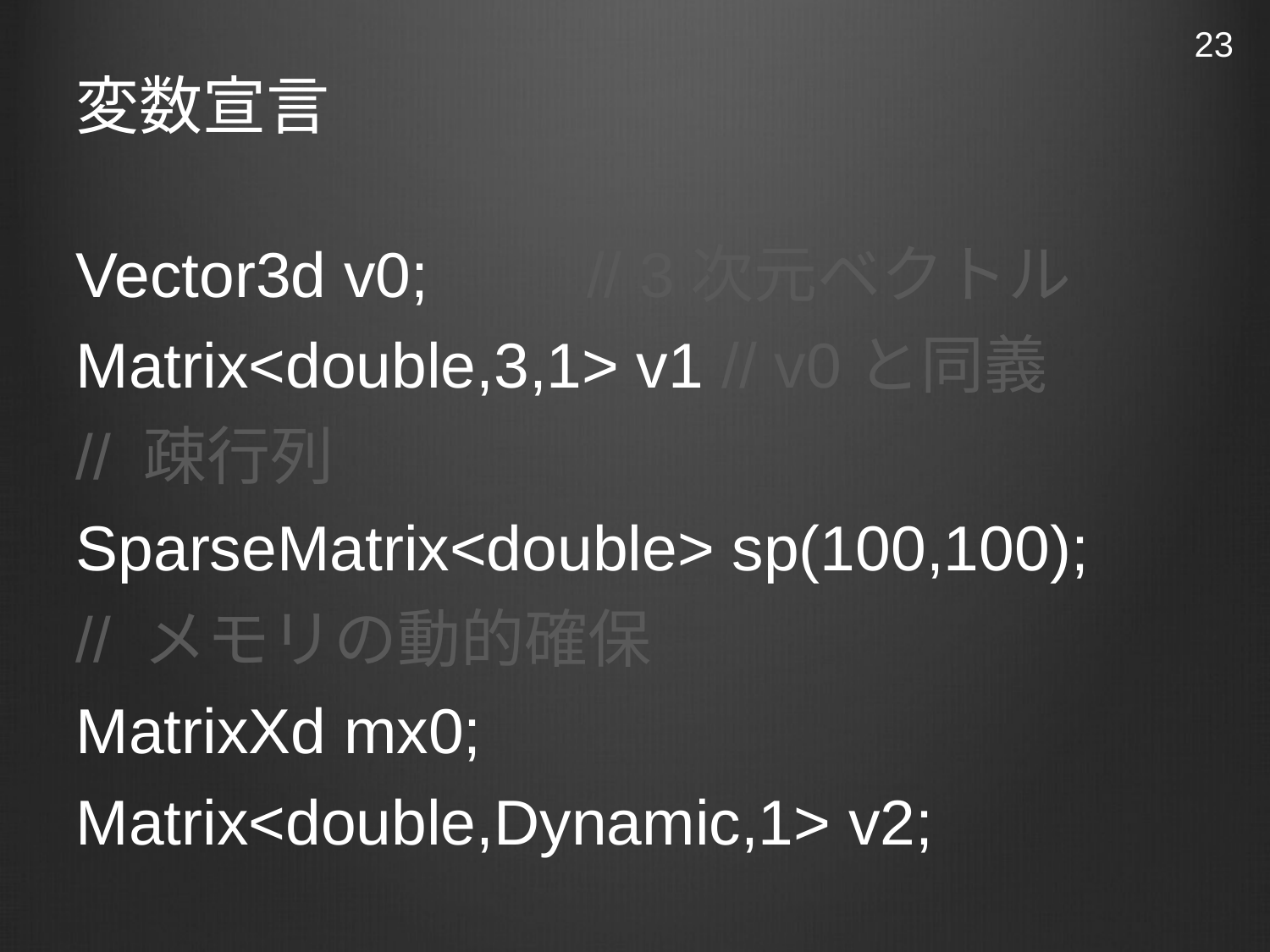

変数宣言
23
Vector3d v0;         // 3次元ベクトル
Matrix<double,3,1> v1 // v0と同義
// 疎行列
SparseMatrix<double> sp(100,100);
// メモリの動的確保
MatrixXd mx0;
Matrix<double,Dynamic,1> v2;